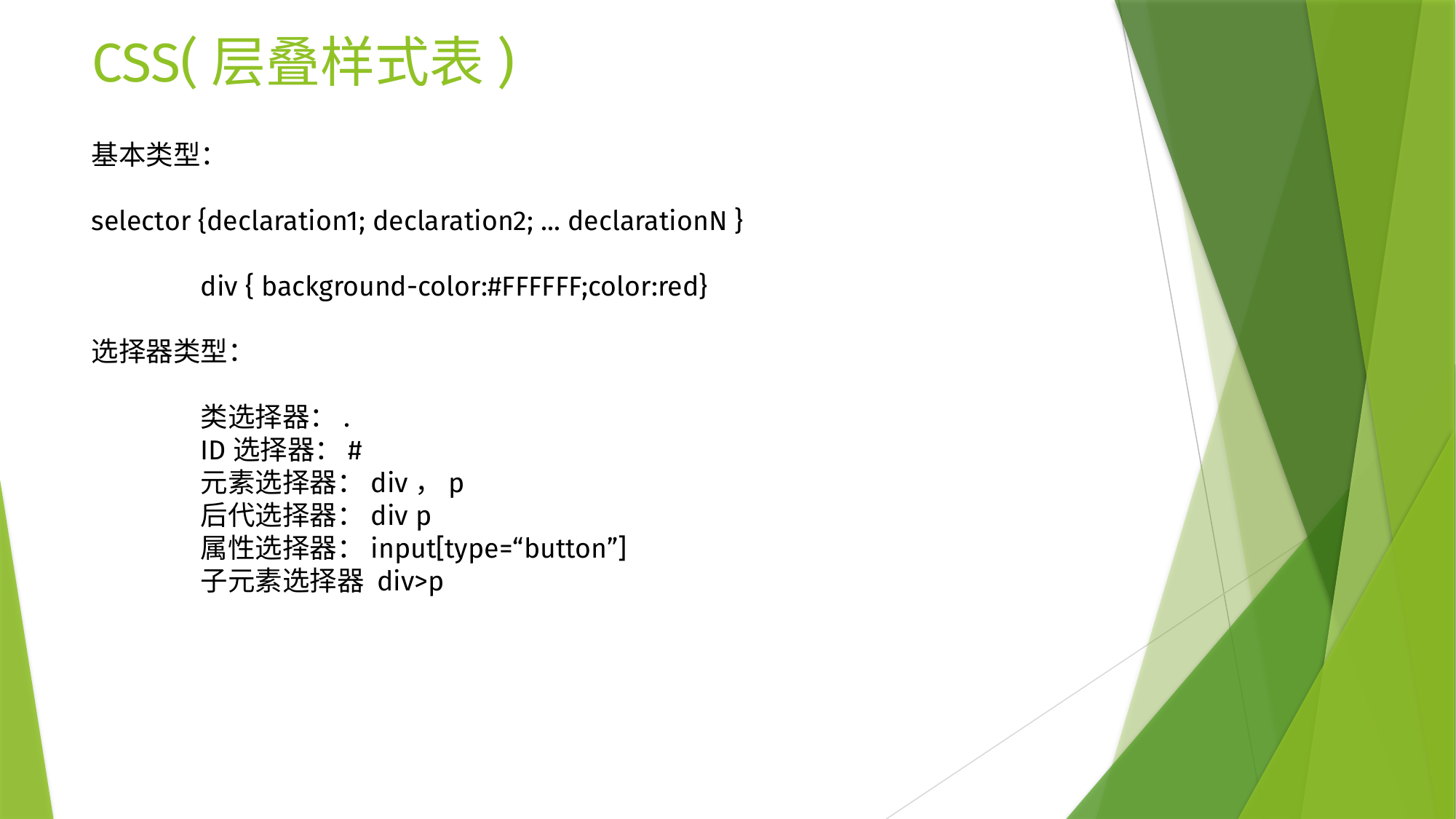

# CSS(层叠样式表)
基本类型：

selector {declaration1; declaration2; ... declarationN }

	div { background-color:#FFFFFF;color:red}

选择器类型：

	类选择器：.
	ID选择器：#
	元素选择器：div，p
	后代选择器：div p
	属性选择器：input[type=“button”]
	子元素选择器 div>p